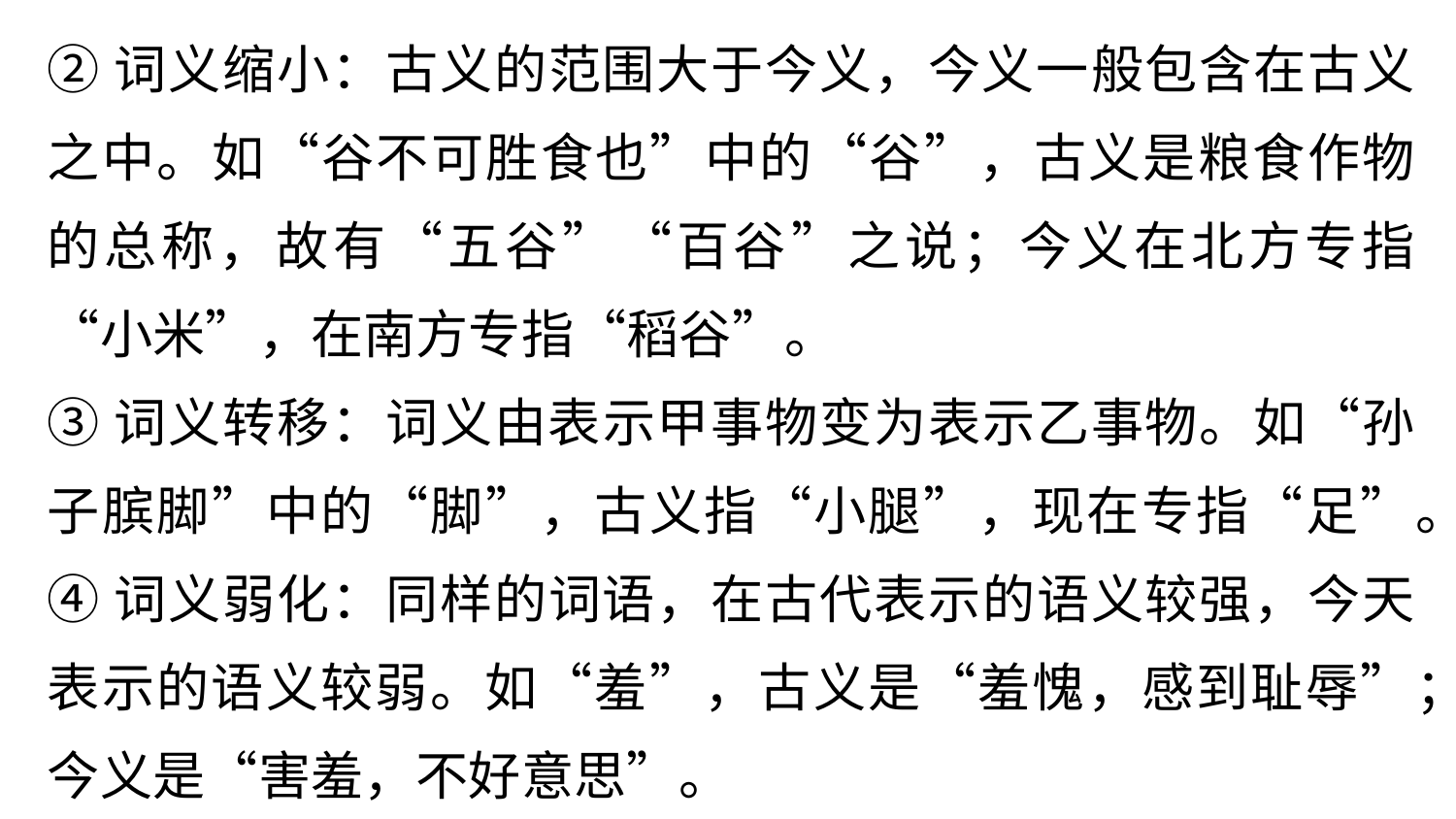

②词义缩小：古义的范围大于今义，今义一般包含在古义之中。如“谷不可胜食也”中的“谷”，古义是粮食作物的总称，故有“五谷”“百谷”之说；今义在北方专指“小米”，在南方专指“稻谷”。
③词义转移：词义由表示甲事物变为表示乙事物。如“孙子膑脚”中的“脚”，古义指“小腿”，现在专指“足”。
④词义弱化：同样的词语，在古代表示的语义较强，今天表示的语义较弱。如“羞”，古义是“羞愧，感到耻辱”；今义是“害羞，不好意思”。